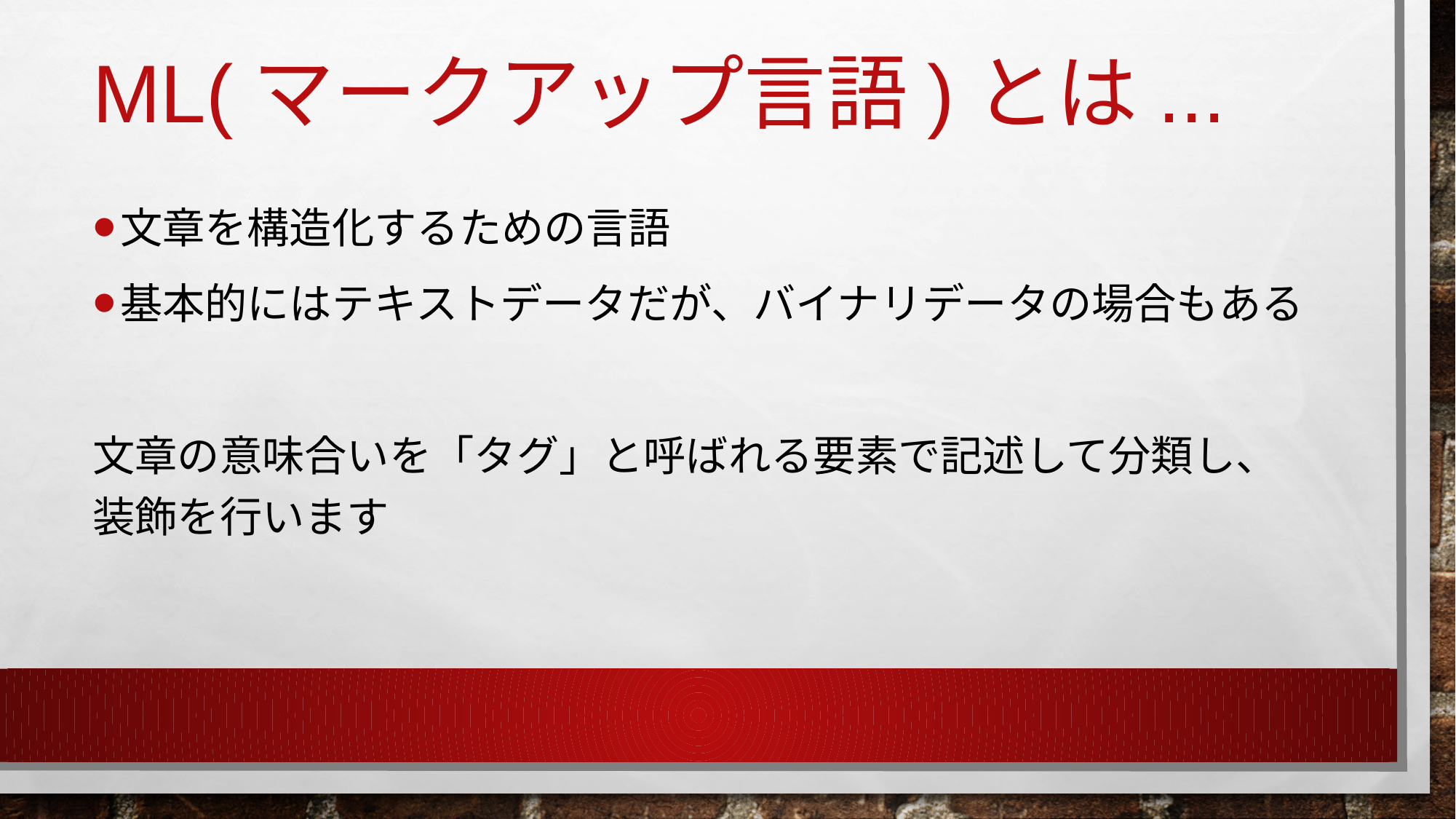

# ML(マークアップ言語)とは...
文章を構造化するための言語
基本的にはテキストデータだが、バイナリデータの場合もある

文章の意味合いを「タグ」と呼ばれる要素で記述して分類し、装飾を行います